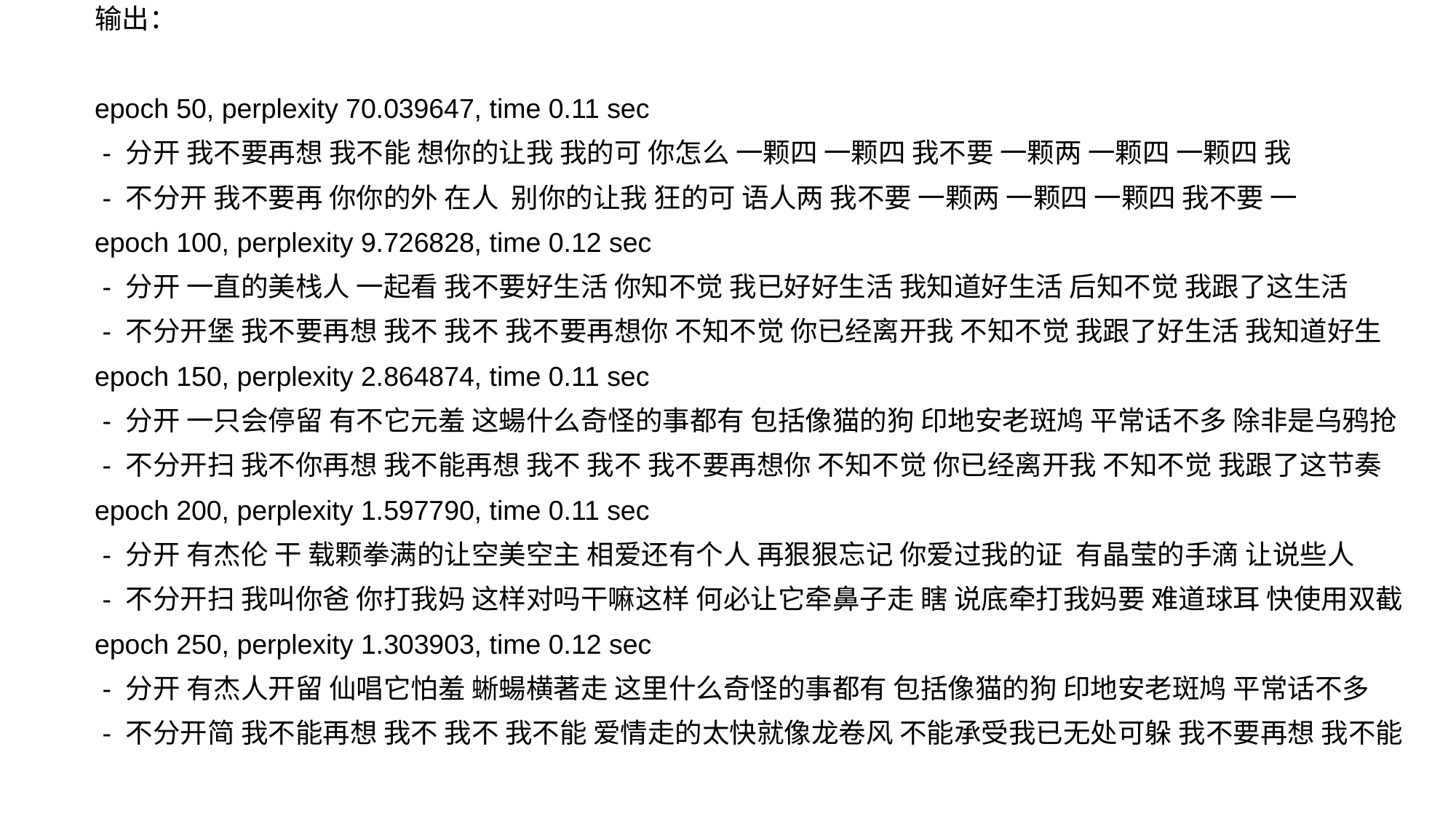

输出：

epoch 50, perplexity 70.039647, time 0.11 sec
 - 分开 我不要再想 我不能 想你的让我 我的可 你怎么 一颗四 一颗四 我不要 一颗两 一颗四 一颗四 我
 - 不分开 我不要再 你你的外 在人  别你的让我 狂的可 语人两 我不要 一颗两 一颗四 一颗四 我不要 一
epoch 100, perplexity 9.726828, time 0.12 sec
 - 分开 一直的美栈人 一起看 我不要好生活 你知不觉 我已好好生活 我知道好生活 后知不觉 我跟了这生活
 - 不分开堡 我不要再想 我不 我不 我不要再想你 不知不觉 你已经离开我 不知不觉 我跟了好生活 我知道好生
epoch 150, perplexity 2.864874, time 0.11 sec
 - 分开 一只会停留 有不它元羞 这蝪什么奇怪的事都有 包括像猫的狗 印地安老斑鸠 平常话不多 除非是乌鸦抢
 - 不分开扫 我不你再想 我不能再想 我不 我不 我不要再想你 不知不觉 你已经离开我 不知不觉 我跟了这节奏
epoch 200, perplexity 1.597790, time 0.11 sec
 - 分开 有杰伦 干 载颗拳满的让空美空主 相爱还有个人 再狠狠忘记 你爱过我的证  有晶莹的手滴 让说些人
 - 不分开扫 我叫你爸 你打我妈 这样对吗干嘛这样 何必让它牵鼻子走 瞎 说底牵打我妈要 难道球耳 快使用双截
epoch 250, perplexity 1.303903, time 0.12 sec
 - 分开 有杰人开留 仙唱它怕羞 蜥蝪横著走 这里什么奇怪的事都有 包括像猫的狗 印地安老斑鸠 平常话不多
 - 不分开简 我不能再想 我不 我不 我不能 爱情走的太快就像龙卷风 不能承受我已无处可躲 我不要再想 我不能